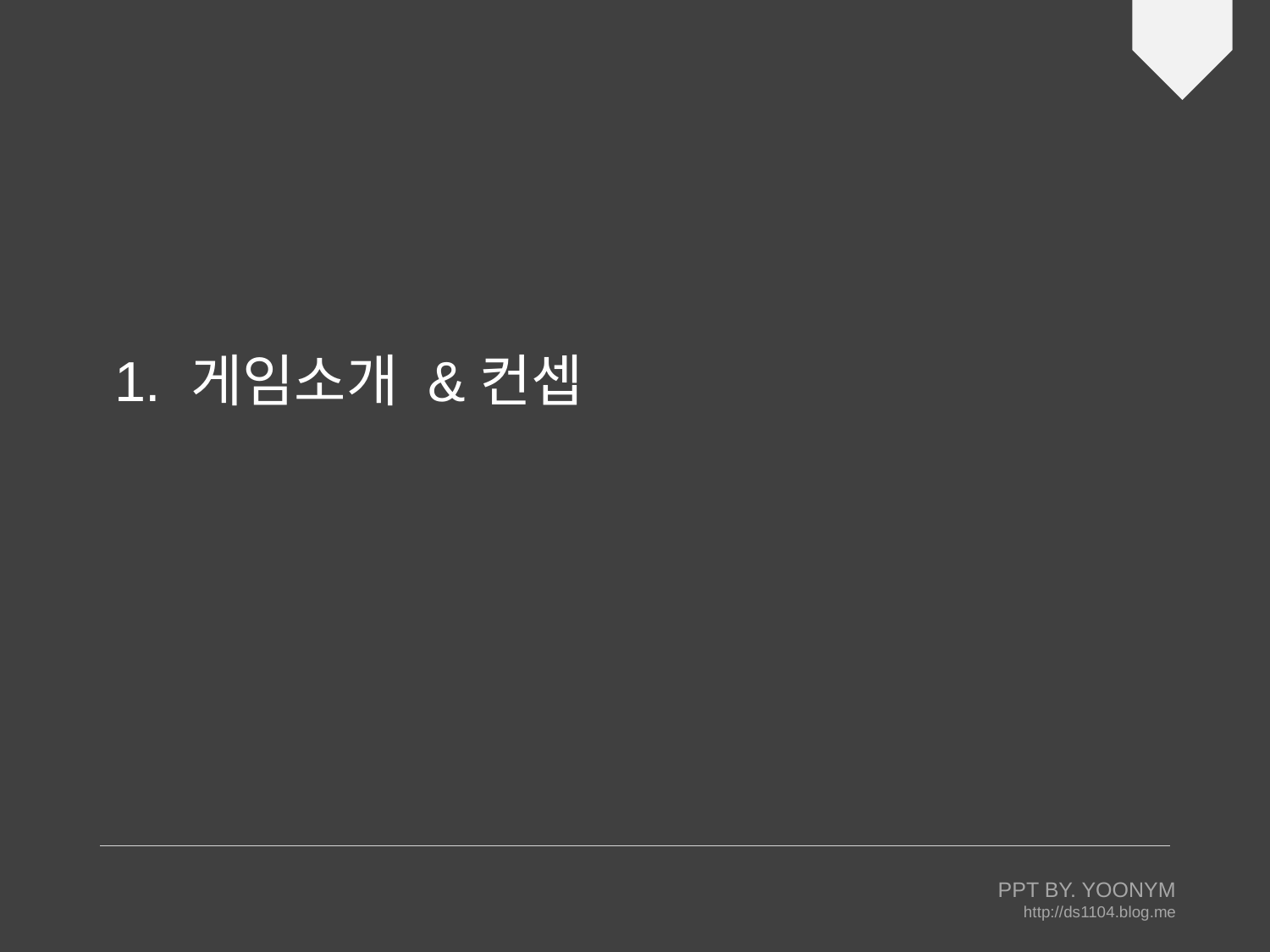

1. 게임소개 &컨셉
PPT BY. YOONYM
http://ds1104.blog.me